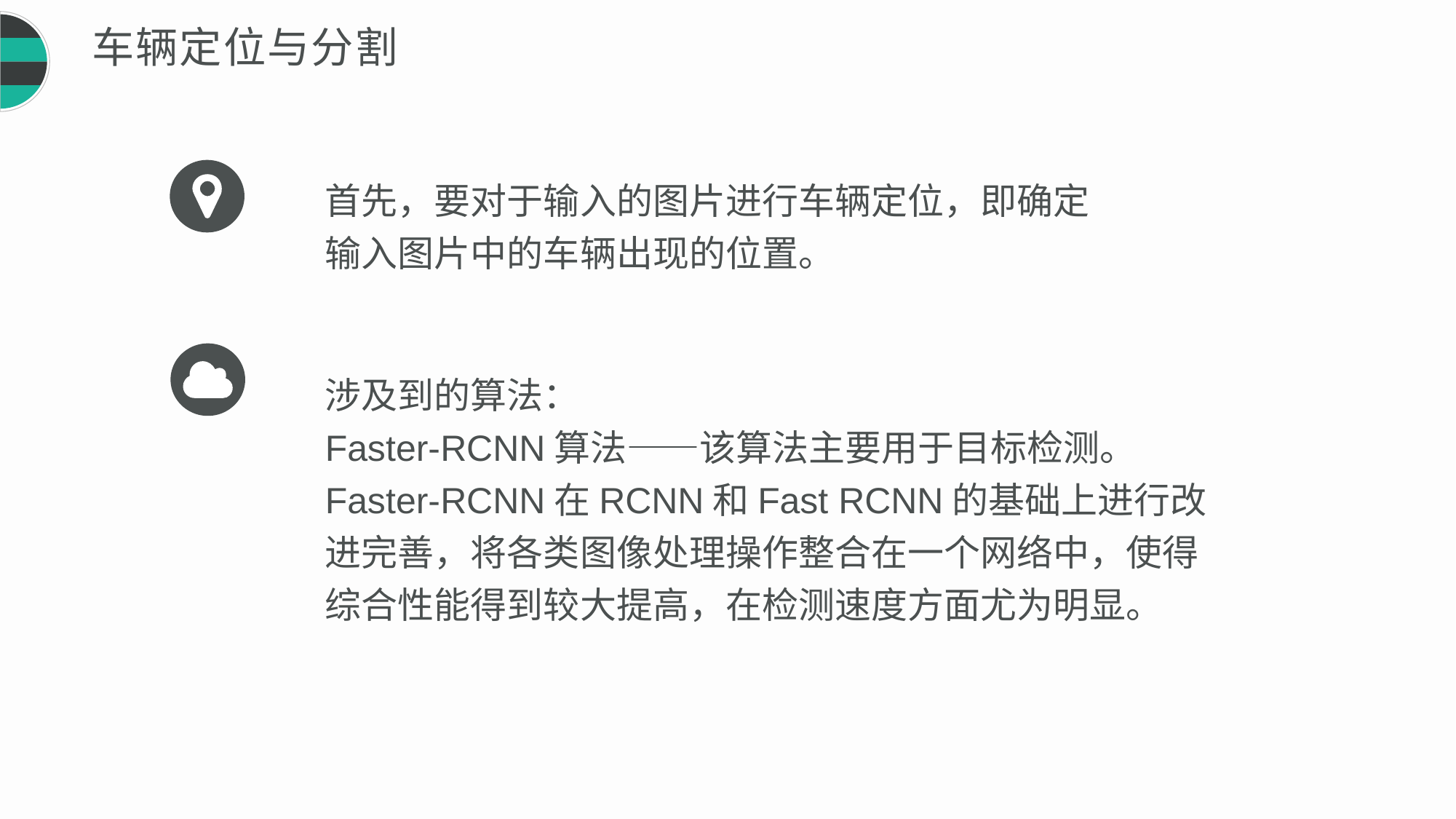

车辆定位与分割

首先，要对于输入的图片进行车辆定位，即确定输入图片中的车辆出现的位置。

涉及到的算法：
Faster-RCNN算法——该算法主要用于目标检测。
Faster-RCNN在RCNN和Fast RCNN的基础上进行改进完善，将各类图像处理操作整合在一个网络中，使得综合性能得到较大提高，在检测速度方面尤为明显。